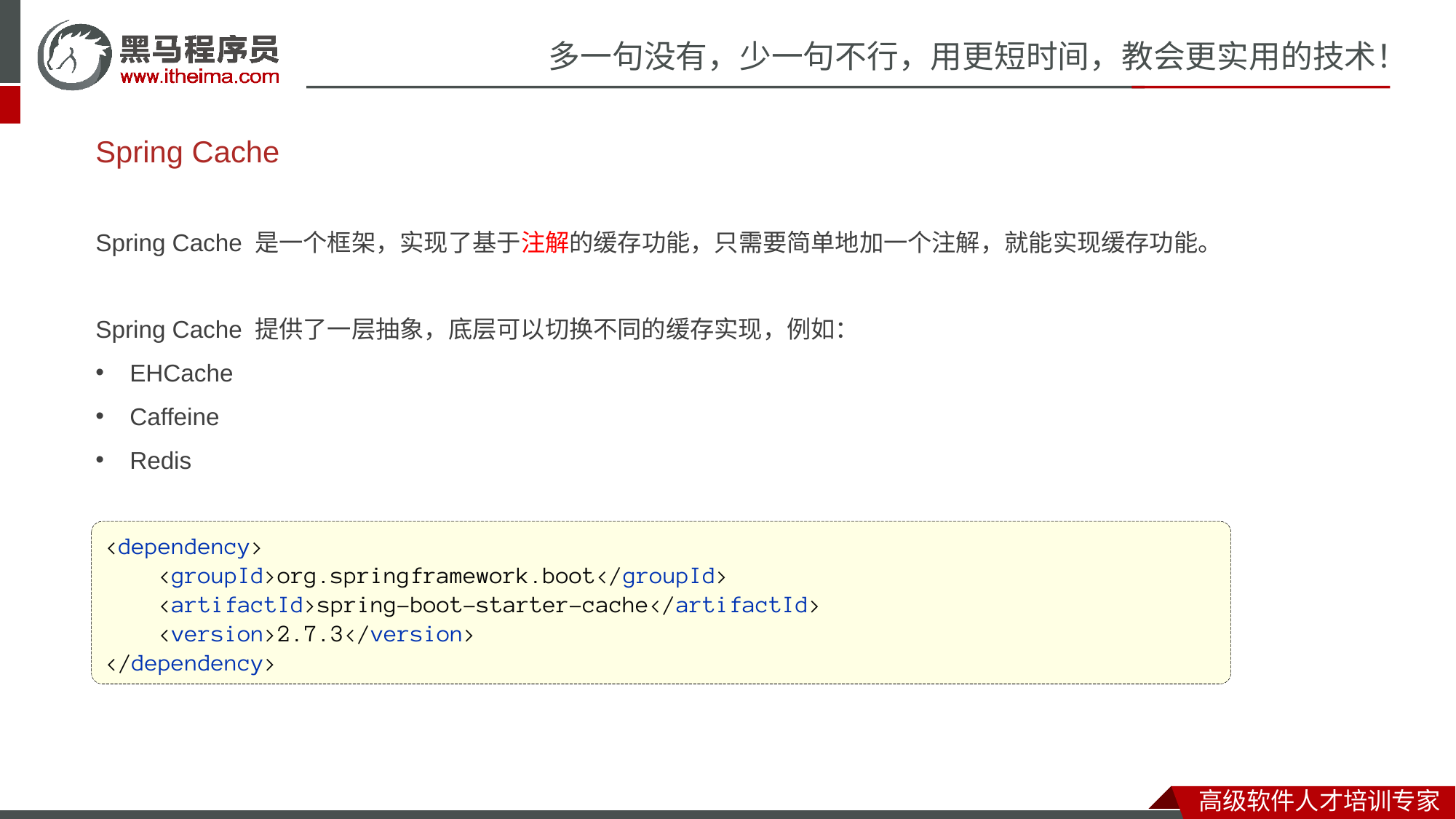

# Spring Cache
Spring Cache 是一个框架，实现了基于注解的缓存功能，只需要简单地加一个注解，就能实现缓存功能。

Spring Cache 提供了一层抽象，底层可以切换不同的缓存实现，例如：
EHCache
Caffeine
Redis
<dependency>
    <groupId>org.springframework.boot</groupId>
    <artifactId>spring-boot-starter-cache</artifactId>
    <version>2.7.3</version>
</dependency>